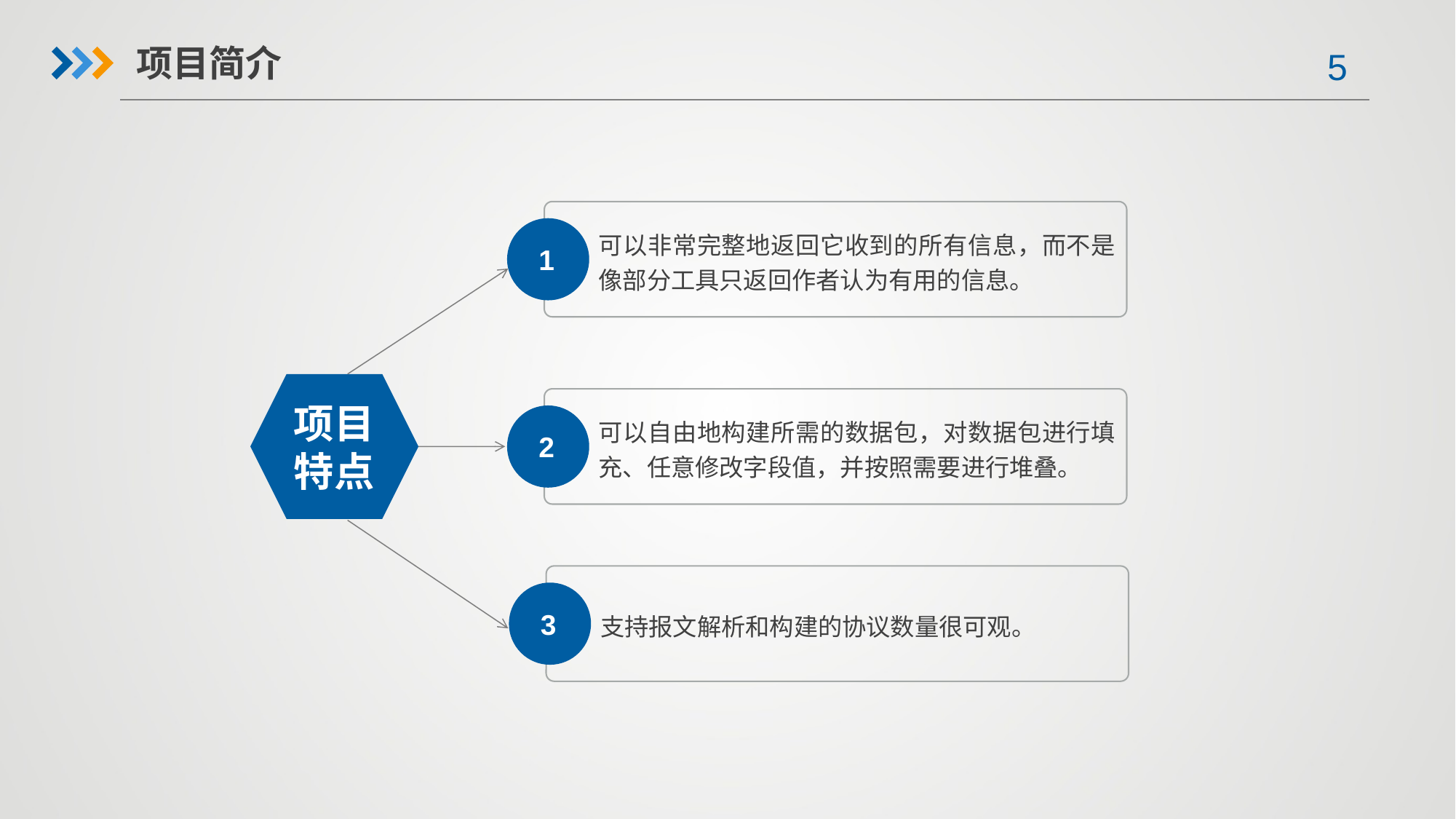

项目简介

1
可以非常完整地返回它收到的所有信息，而不是像部分工具只返回作者认为有用的信息。
项目特点

2
可以自由地构建所需的数据包，对数据包进行填充、任意修改字段值，并按照需要进行堆叠。

3
支持报文解析和构建的协议数量很可观。